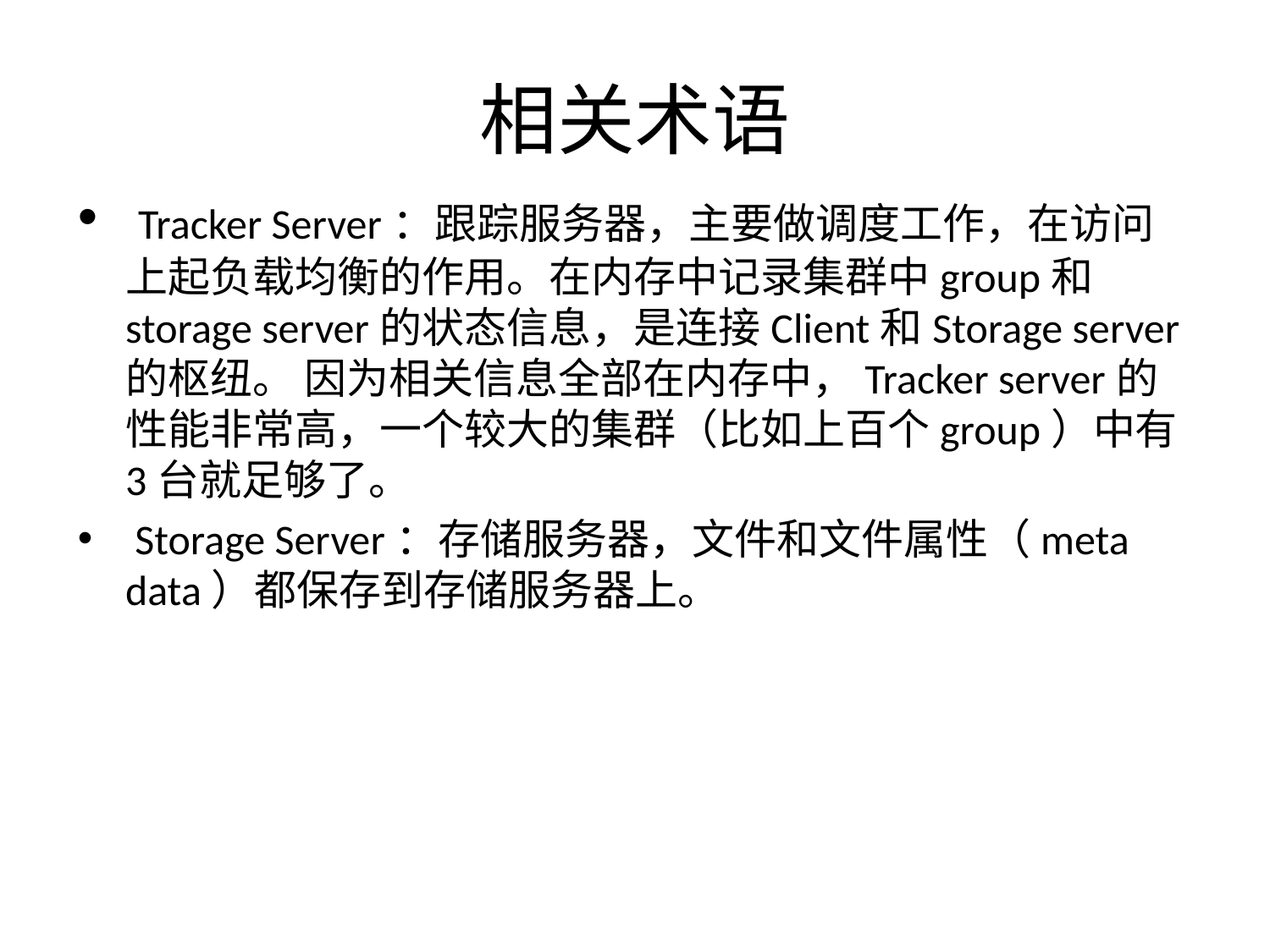

# 相关术语
 Tracker Server：跟踪服务器，主要做调度工作，在访问上起负载均衡的作用。在内存中记录集群中group和storage server的状态信息，是连接Client和Storage server的枢纽。 因为相关信息全部在内存中，Tracker server的性能非常高，一个较大的集群（比如上百个group）中有3台就足够了。
 Storage Server：存储服务器，文件和文件属性（meta data）都保存到存储服务器上。